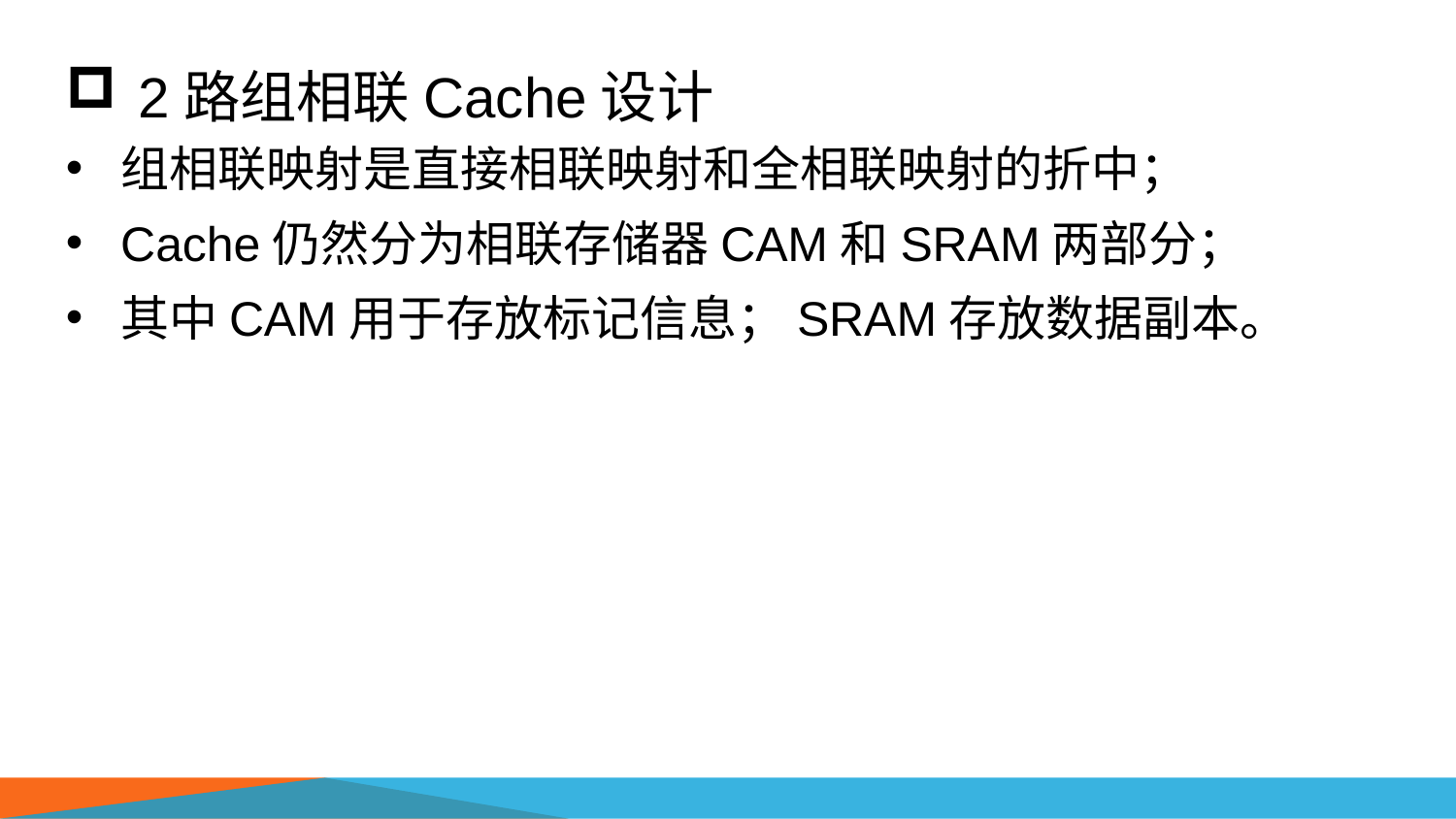

# 2路组相联Cache设计
组相联映射是直接相联映射和全相联映射的折中；
Cache仍然分为相联存储器CAM和SRAM两部分；
其中CAM用于存放标记信息；SRAM存放数据副本。